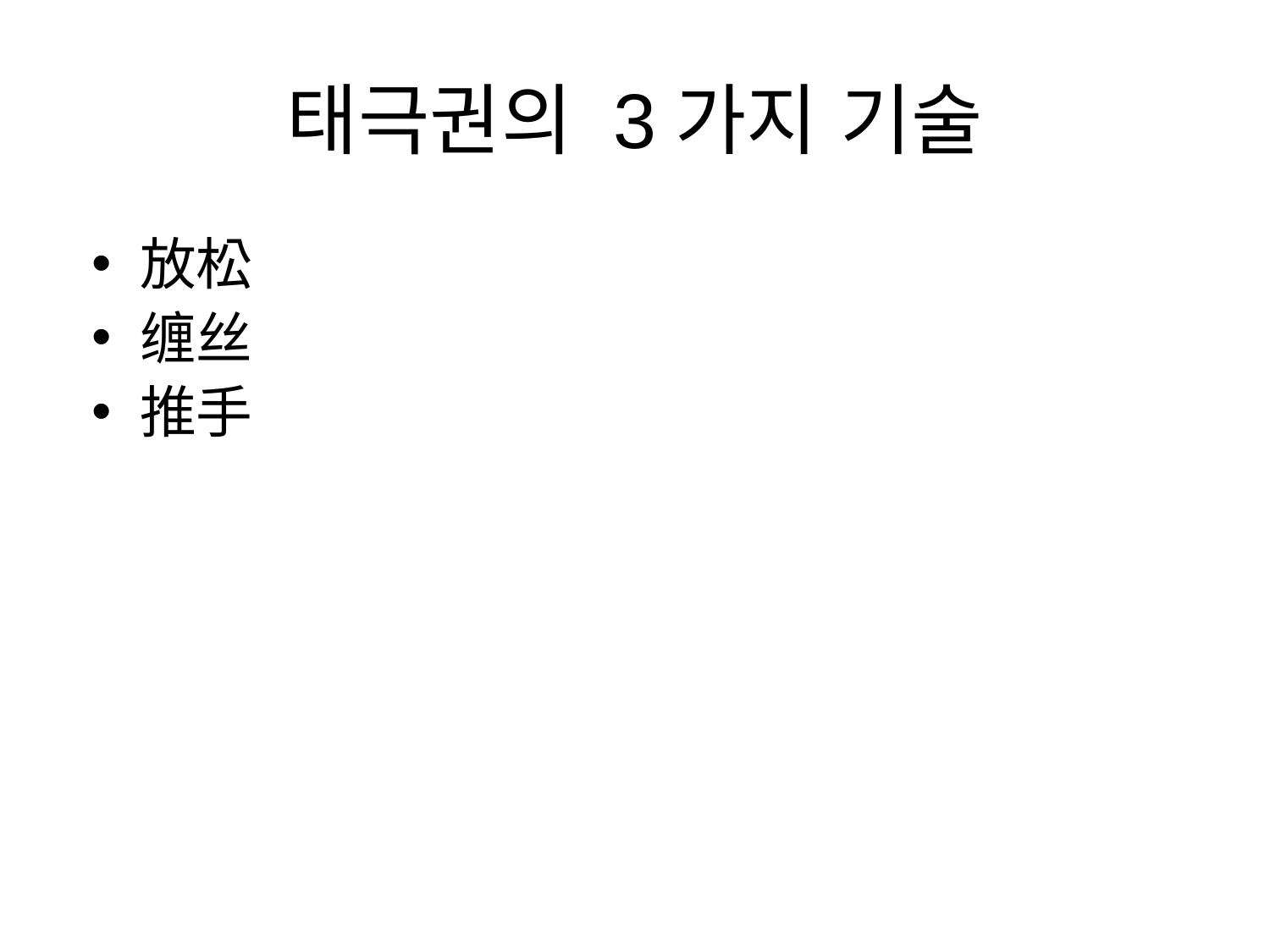

# 태극권의 3가지 기술
放松
缠丝
推手